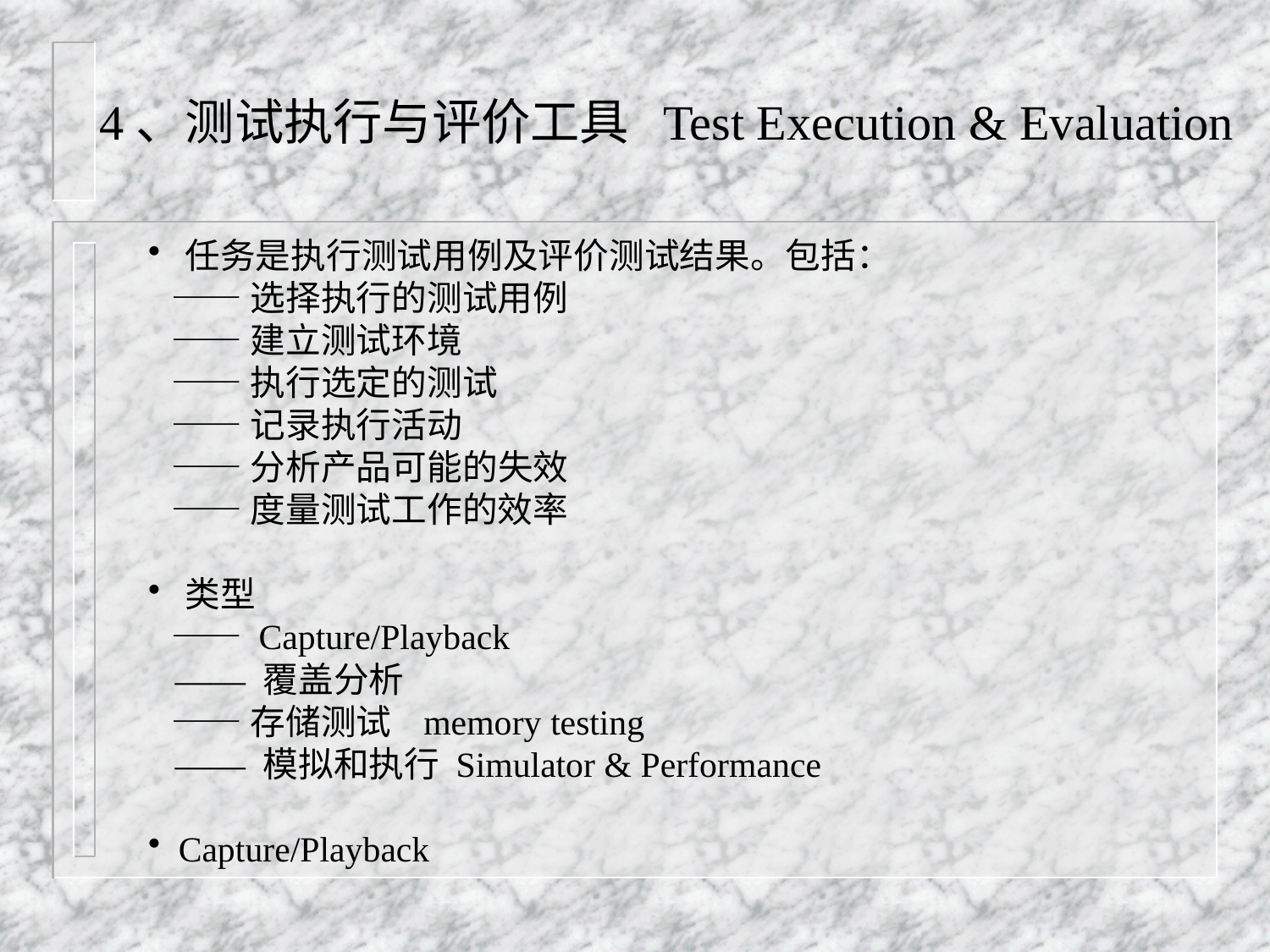

4、测试执行与评价工具  Test Execution & Evaluation
  任务是执行测试用例及评价测试结果。包括：
   —— 选择执行的测试用例
   —— 建立测试环境
   —— 执行选定的测试
   —— 记录执行活动
   —— 分析产品可能的失效
   —— 度量测试工作的效率

  类型
   —— Capture/Playback
   —— 覆盖分析
   —— 存储测试   memory testing
   —— 模拟和执行 Simulator & Performance

  Capture/Playback